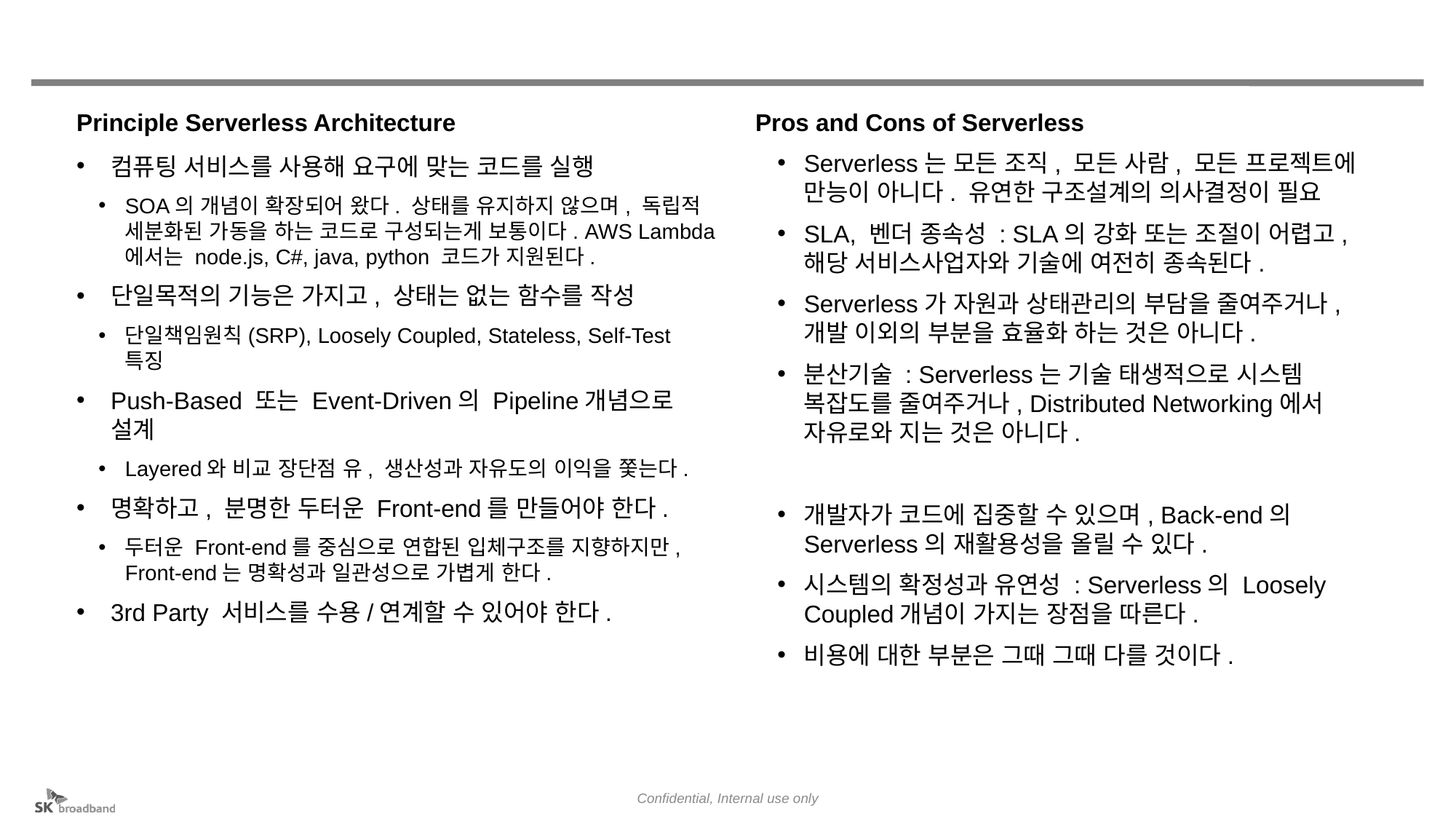

#
Principle Serverless Architecture
컴퓨팅 서비스를 사용해 요구에 맞는 코드를 실행
SOA의 개념이 확장되어 왔다. 상태를 유지하지 않으며, 독립적 세분화된 가동을 하는 코드로 구성되는게 보통이다. AWS Lambda에서는 node.js, C#, java, python 코드가 지원된다.
단일목적의 기능은 가지고, 상태는 없는 함수를 작성
단일책임원칙(SRP), Loosely Coupled, Stateless, Self-Test 특징
Push-Based 또는 Event-Driven의 Pipeline개념으로 설계
Layered와 비교 장단점 유, 생산성과 자유도의 이익을 쫓는다.
명확하고, 분명한 두터운 Front-end를 만들어야 한다.
두터운 Front-end를 중심으로 연합된 입체구조를 지향하지만, Front-end는 명확성과 일관성으로 가볍게 한다.
3rd Party 서비스를 수용/연계할 수 있어야 한다.

Pros and Cons of Serverless
Serverless는 모든 조직, 모든 사람, 모든 프로젝트에 만능이 아니다. 유연한 구조설계의 의사결정이 필요
SLA, 벤더 종속성 : SLA의 강화 또는 조절이 어렵고, 해당 서비스사업자와 기술에 여전히 종속된다.
Serverless가 자원과 상태관리의 부담을 줄여주거나, 개발 이외의 부분을 효율화 하는 것은 아니다.
분산기술 : Serverless는 기술 태생적으로 시스템 복잡도를 줄여주거나, Distributed Networking에서 자유로와 지는 것은 아니다.

개발자가 코드에 집중할 수 있으며, Back-end의 Serverless의 재활용성을 올릴 수 있다.
시스템의 확정성과 유연성 : Serverless의 Loosely Coupled개념이 가지는 장점을 따른다.
비용에 대한 부분은 그때 그때 다를 것이다.

Confidential, Internal use only